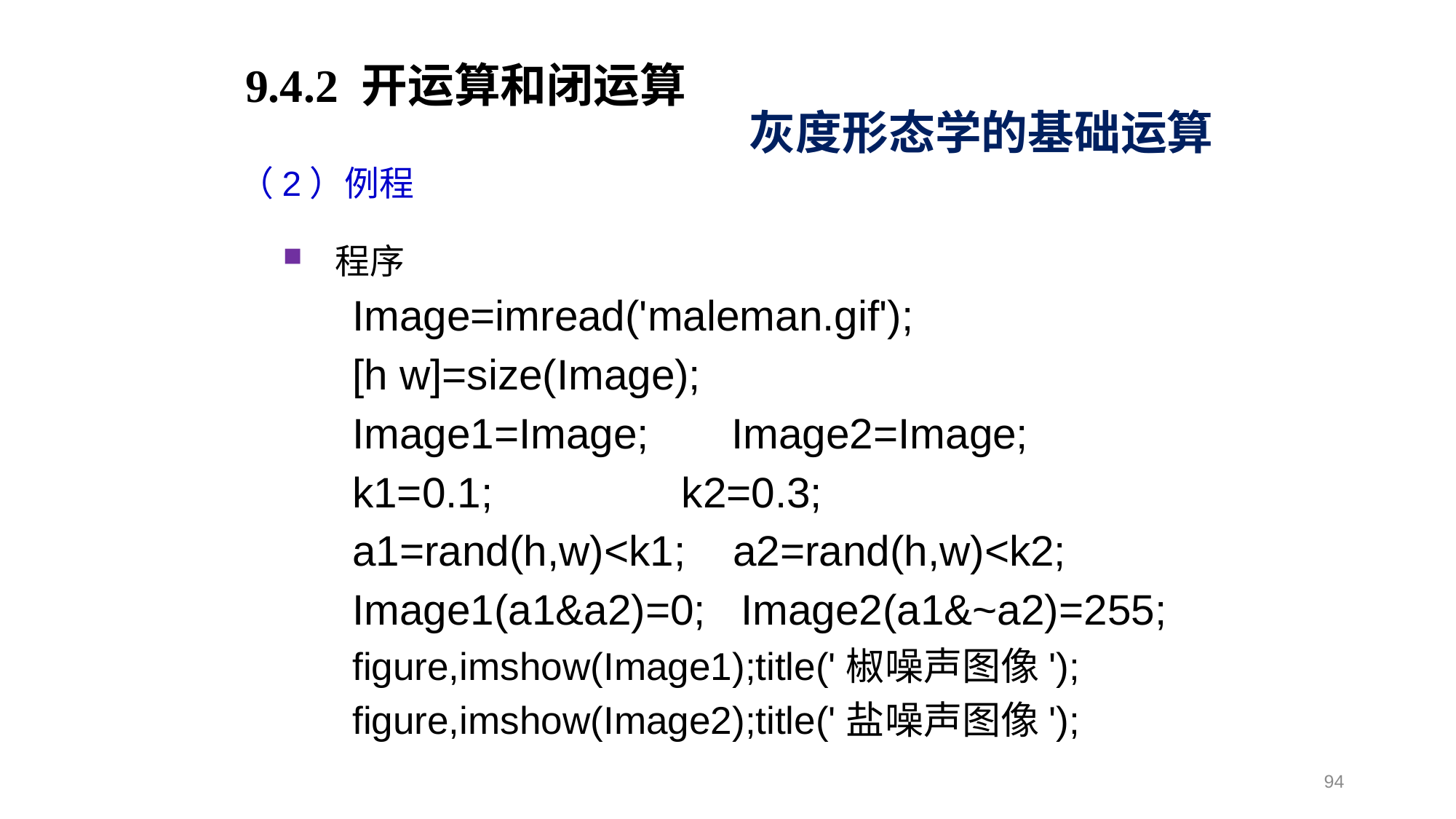

9.4.2 开运算和闭运算
灰度形态学的基础运算
（2）例程
程序
Image=imread('maleman.gif');
[h w]=size(Image);
Image1=Image;       Image2=Image;
k1=0.1;                k2=0.3;
a1=rand(h,w)<k1;    a2=rand(h,w)<k2;
Image1(a1&a2)=0;   Image2(a1&~a2)=255;
figure,imshow(Image1);title('椒噪声图像');
figure,imshow(Image2);title('盐噪声图像');
94